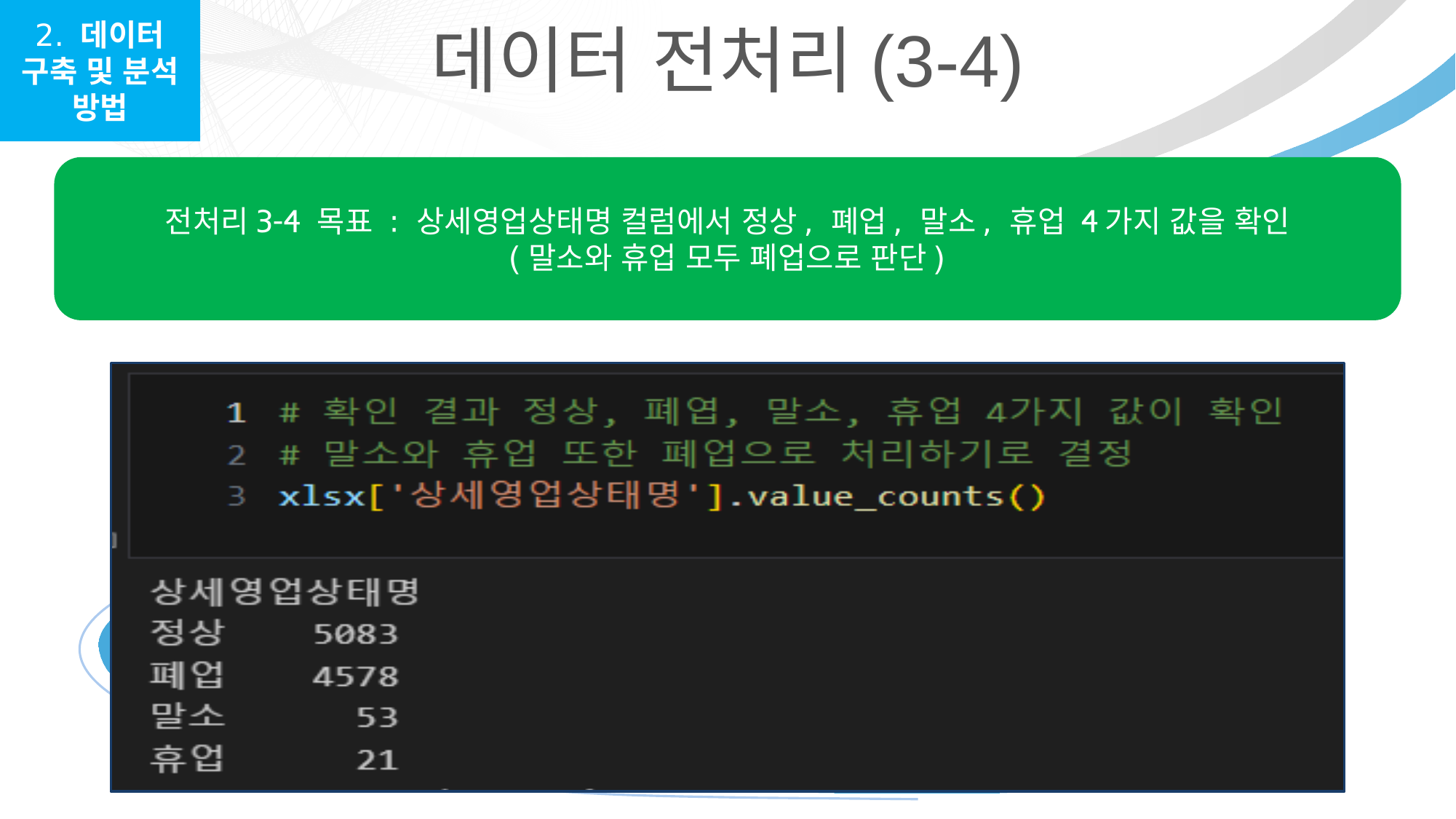

2. 데이터 구축 및 분석 방법
데이터 전처리(3-4)
전처리3-4 목표 : 상세영업상태명 컬럼에서 정상, 폐업, 말소, 휴업 4가지 값을 확인
(말소와 휴업 모두 폐업으로 판단)